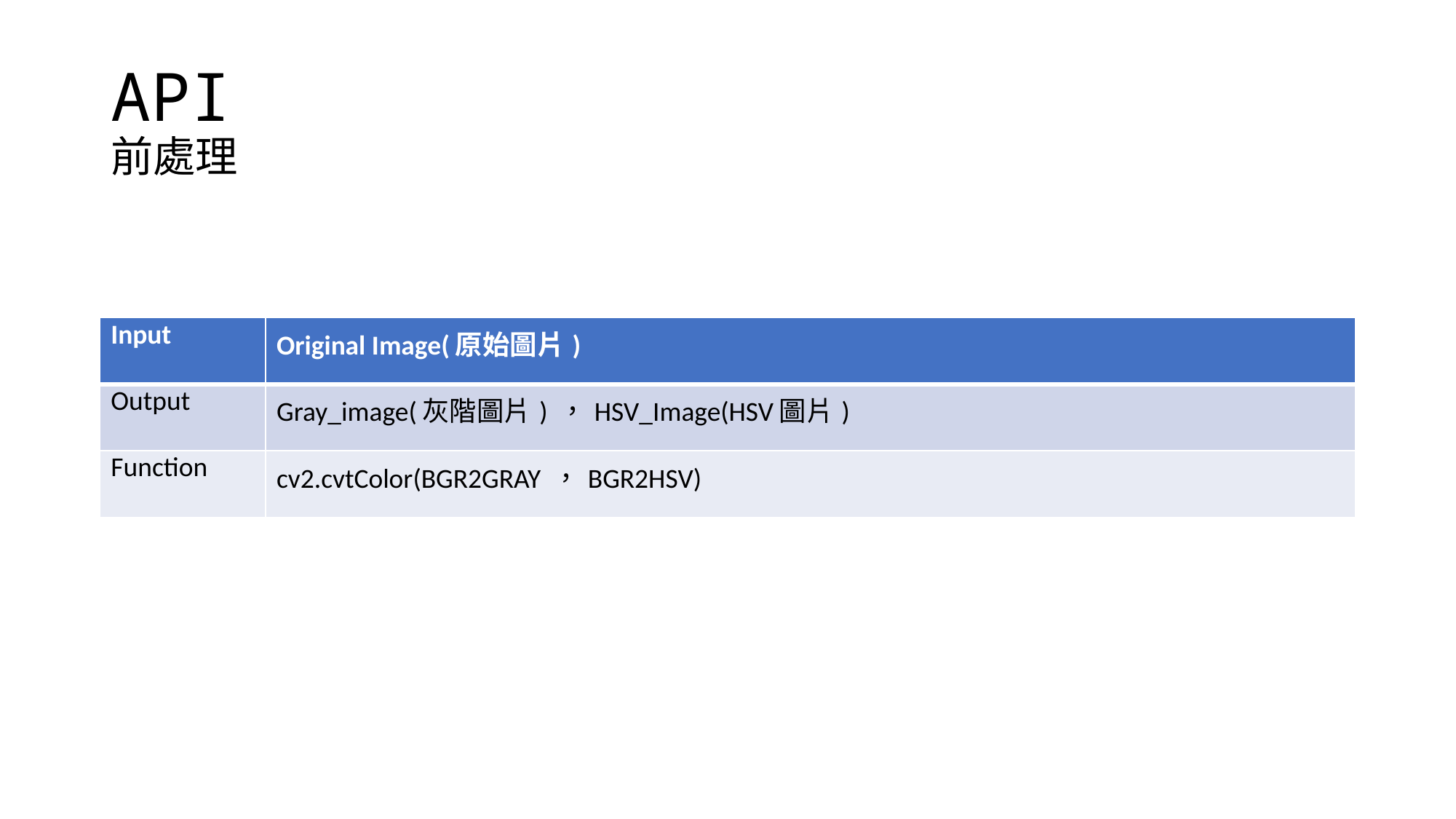

# API 前處理
| Input | Original Image(原始圖片) |
| --- | --- |
| Output | Gray\_image(灰階圖片) ，HSV\_Image(HSV圖片) |
| Function | cv2.cvtColor(BGR2GRAY ，BGR2HSV) |